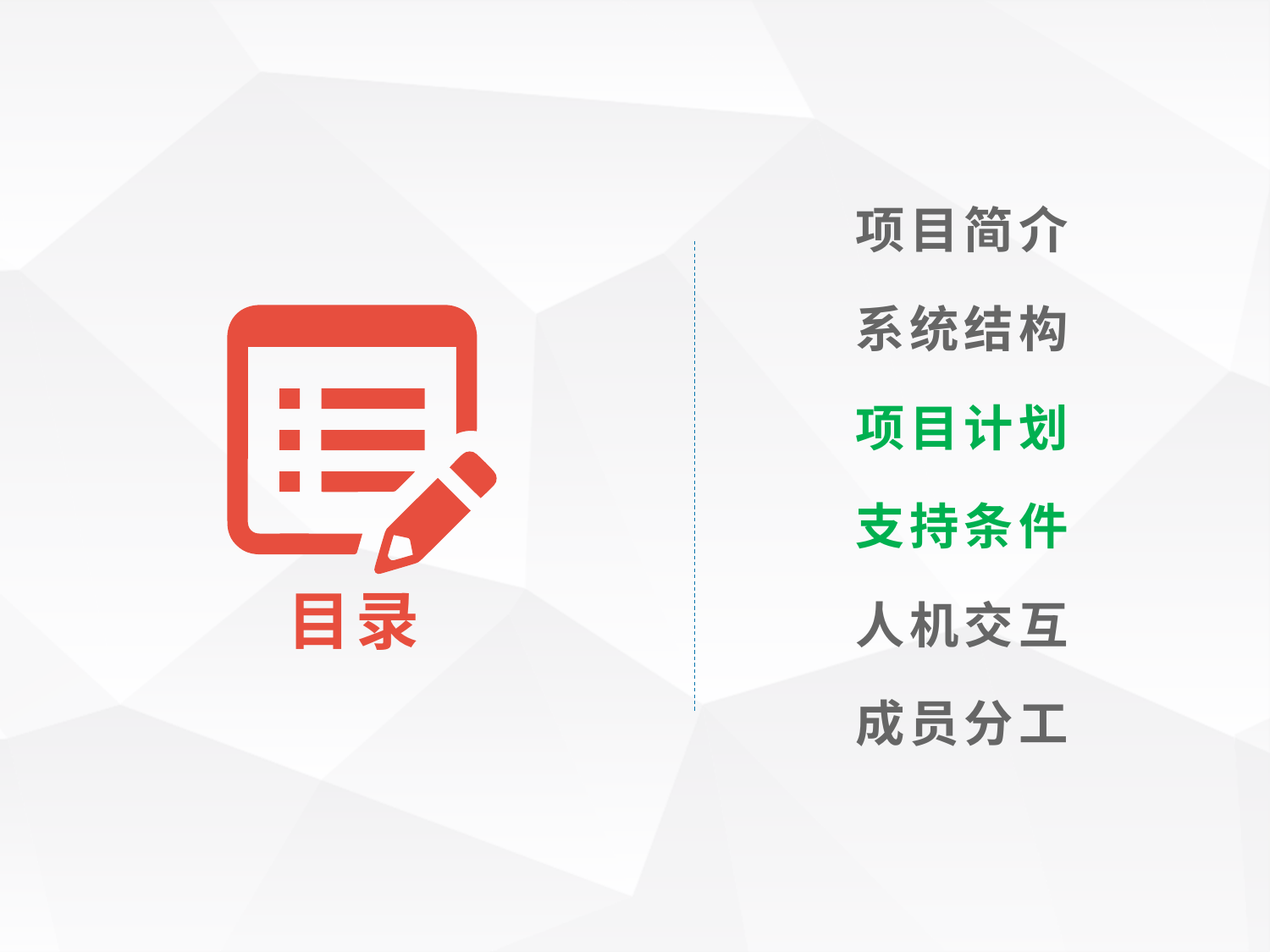

项目简介
系统结构

项目计划
支持条件
目录
人机交互
成员分工